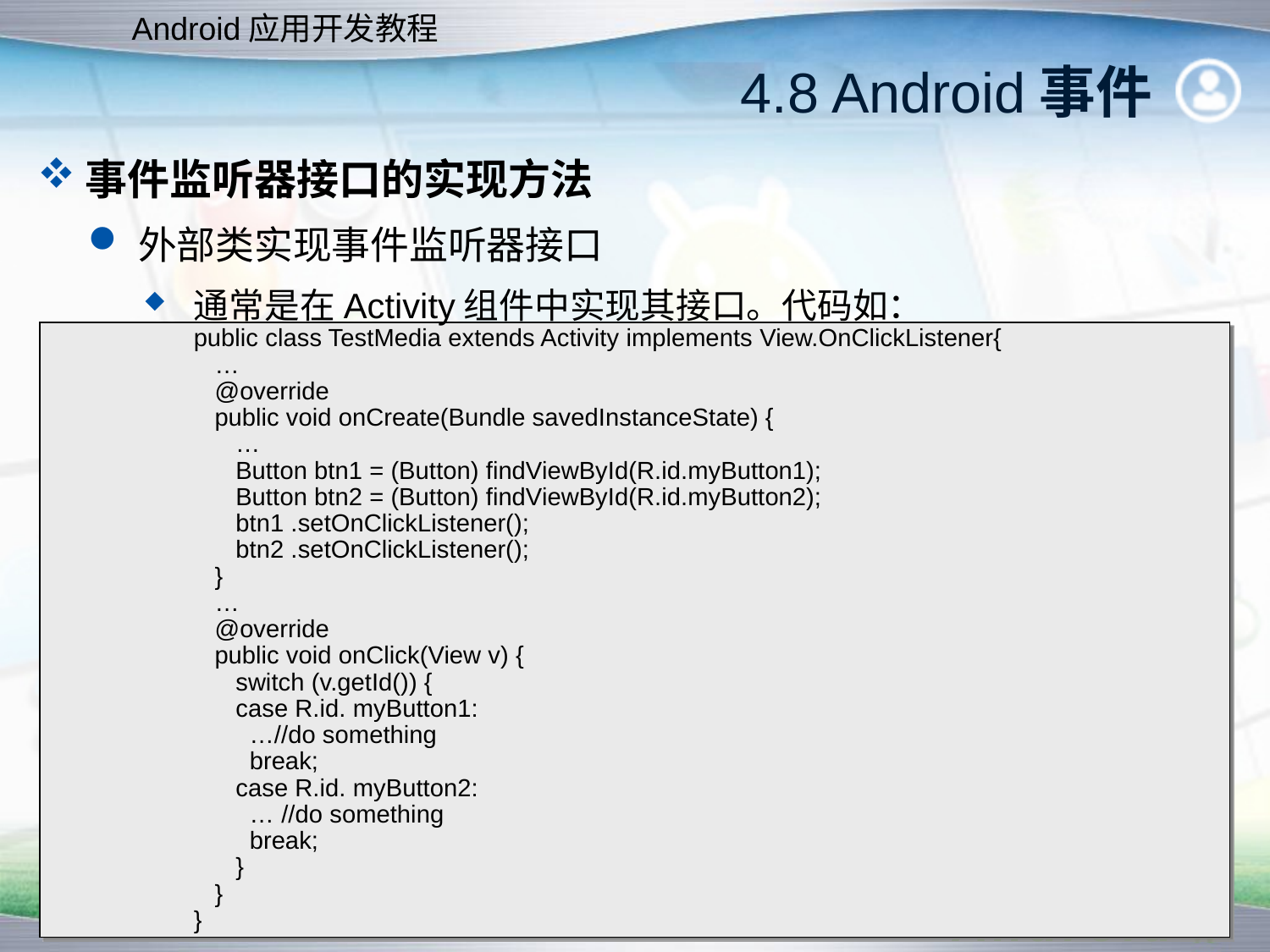

# 4.8 Android事件
事件监听器接口的实现方法
外部类实现事件监听器接口
通常是在Activity组件中实现其接口。代码如：
	public class TestMedia extends Activity implements View.OnClickListener{
	   …
	   @override
	   public void onCreate(Bundle savedInstanceState) {
	      …
	      Button btn1 = (Button) findViewById(R.id.myButton1);
	      Button btn2 = (Button) findViewById(R.id.myButton2);
	      btn1 .setOnClickListener();
	      btn2 .setOnClickListener();
	   }
	   …
	   @override
	   public void onClick(View v) {
	      switch (v.getId()) {
	      case R.id. myButton1:
	        …//do something
	        break;
	      case R.id. myButton2:
	        … //do something
	        break;
	      }
	   }
	}